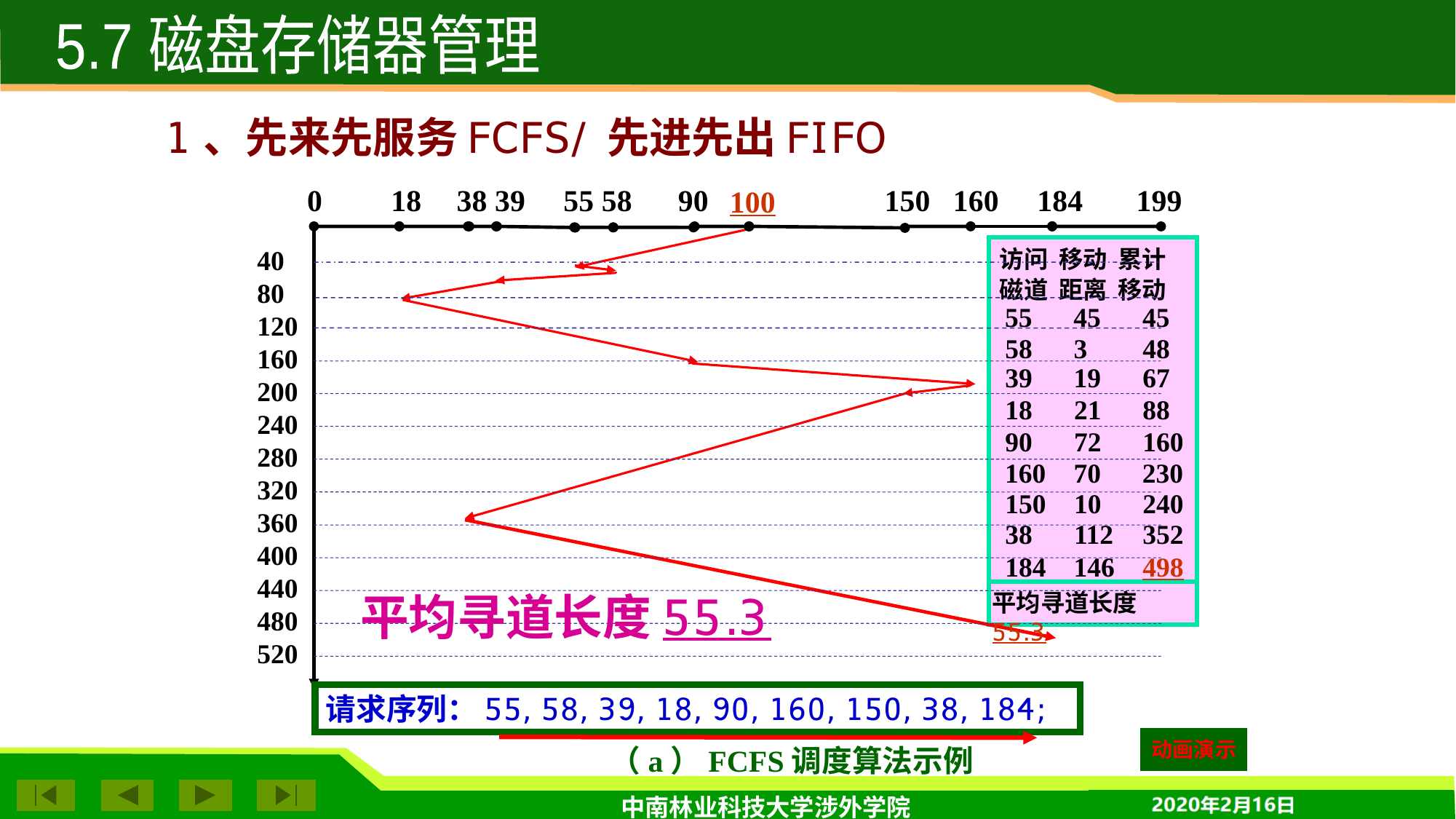

5.7 磁盘存储器管理
1、先来先服务FCFS/先进先出FIFO
0         18     38 39     55 58      90                       150   160     184       199
100

40
80
120
160
200
240
280
320
360
400
440
480
520

访问  移动  累计
磁道  距离  移动

| 55 | 45 | 45 |
| --- | --- | --- |

| 58 | 3 | 48 |
| --- | --- | --- |
| 39 | 19 | 67 |
| --- | --- | --- |

| 18 | 21 | 88 |
| --- | --- | --- |

| 90 | 72 | 160 |
| --- | --- | --- |

| 160 | 70 | 230 |
| --- | --- | --- |

| 150 | 10 | 240 |
| --- | --- | --- |

| 38 | 112 | 352 |
| --- | --- | --- |

| 184 | 146 | 498 |
| --- | --- | --- |

平均寻道长度55.3
平均寻道长度55.3

请求序列：55, 58, 39, 18, 90, 160, 150, 38, 184;
动画演示
（a）FCFS调度算法示例